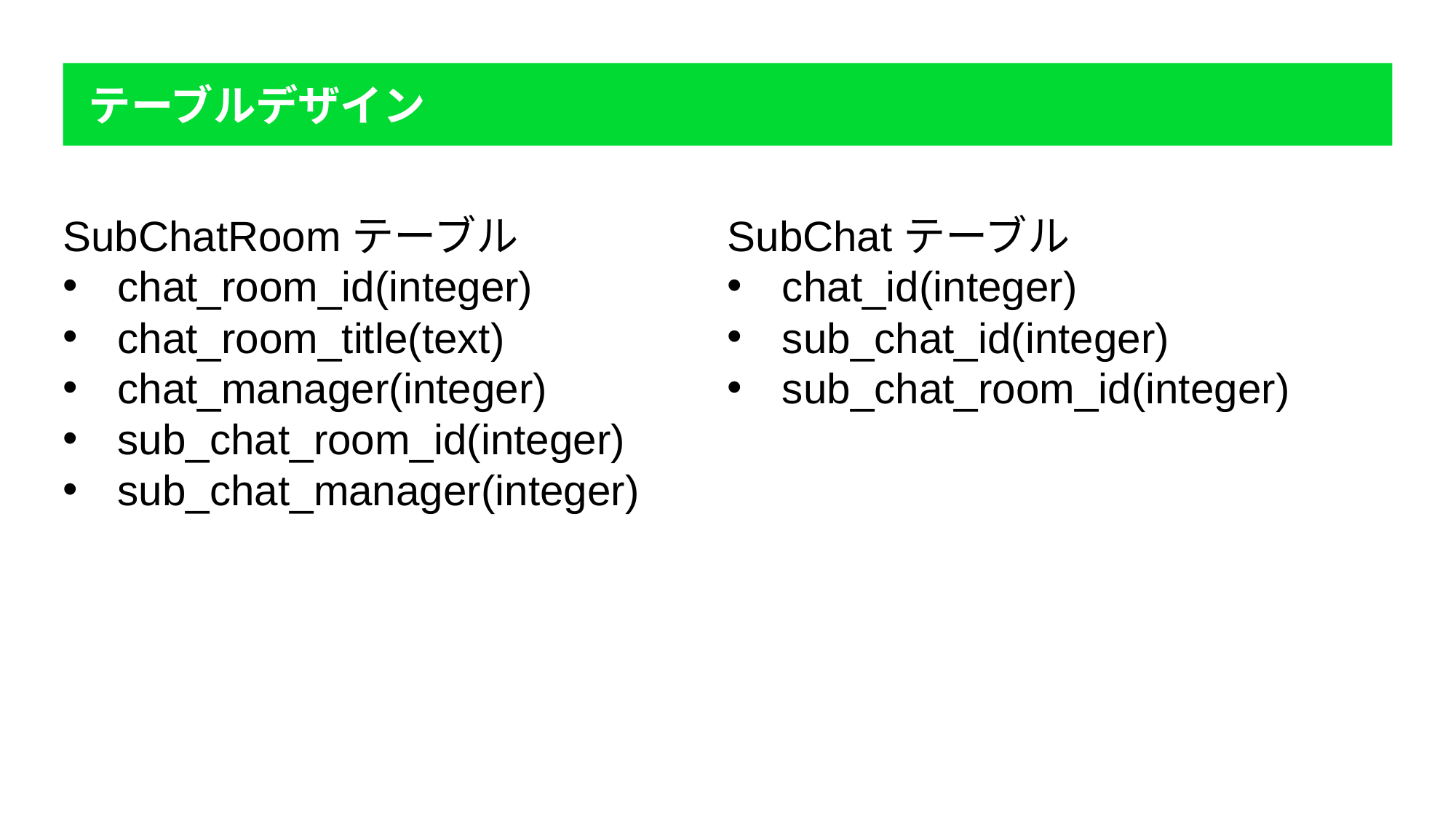

テーブルデザイン
SubChatRoomテーブル
chat_room_id(integer)
chat_room_title(text)
chat_manager(integer)
sub_chat_room_id(integer)
sub_chat_manager(integer)

SubChatテーブル
chat_id(integer)
sub_chat_id(integer)
sub_chat_room_id(integer)